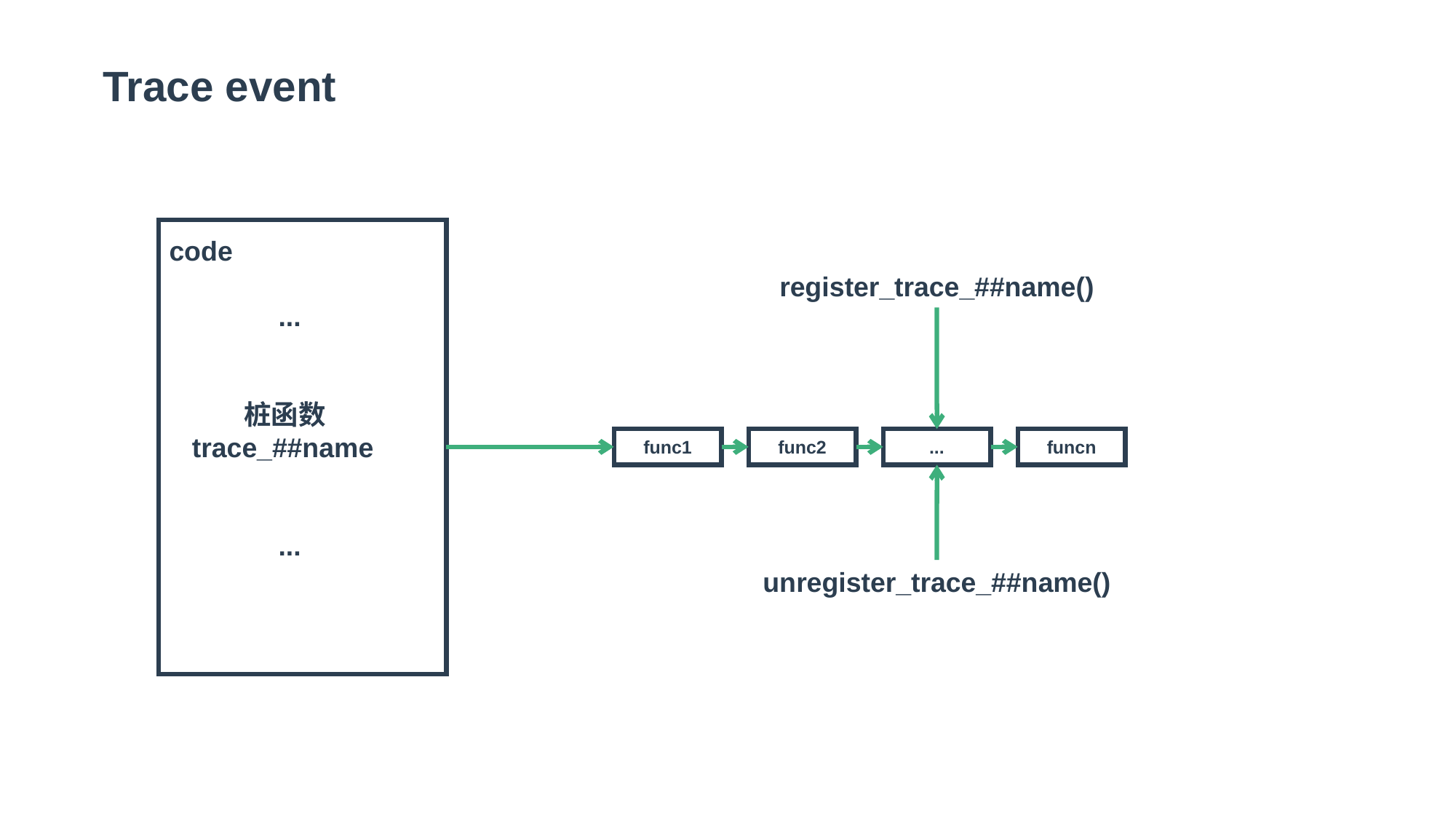

Trace event
code

	...

           桩函数
   trace_##name

	...

register_trace_##name()
func1
func2
...
funcn
unregister_trace_##name()